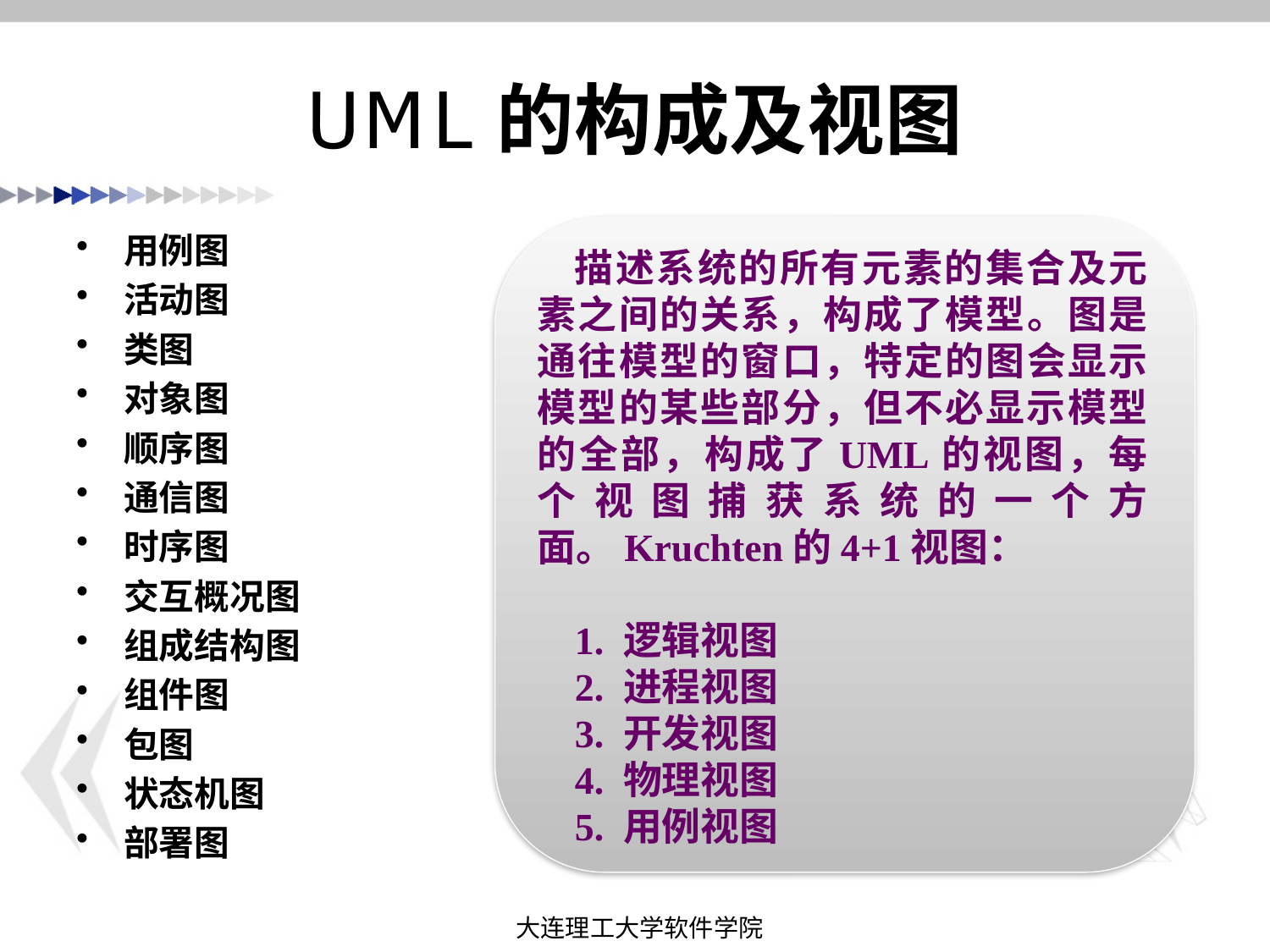

# UML的构成及视图

用例图
活动图
类图
对象图
顺序图
通信图
时序图
交互概况图
组成结构图
组件图
包图
状态机图
部署图

描述系统的所有元素的集合及元素之间的关系，构成了模型。图是通往模型的窗口，特定的图会显示模型的某些部分，但不必显示模型的全部，构成了UML的视图，每个视图捕获系统的一个方面。Kruchten的4+1视图：

1. 逻辑视图
2. 进程视图
3. 开发视图
4. 物理视图
5. 用例视图

大连理工大学软件学院
14